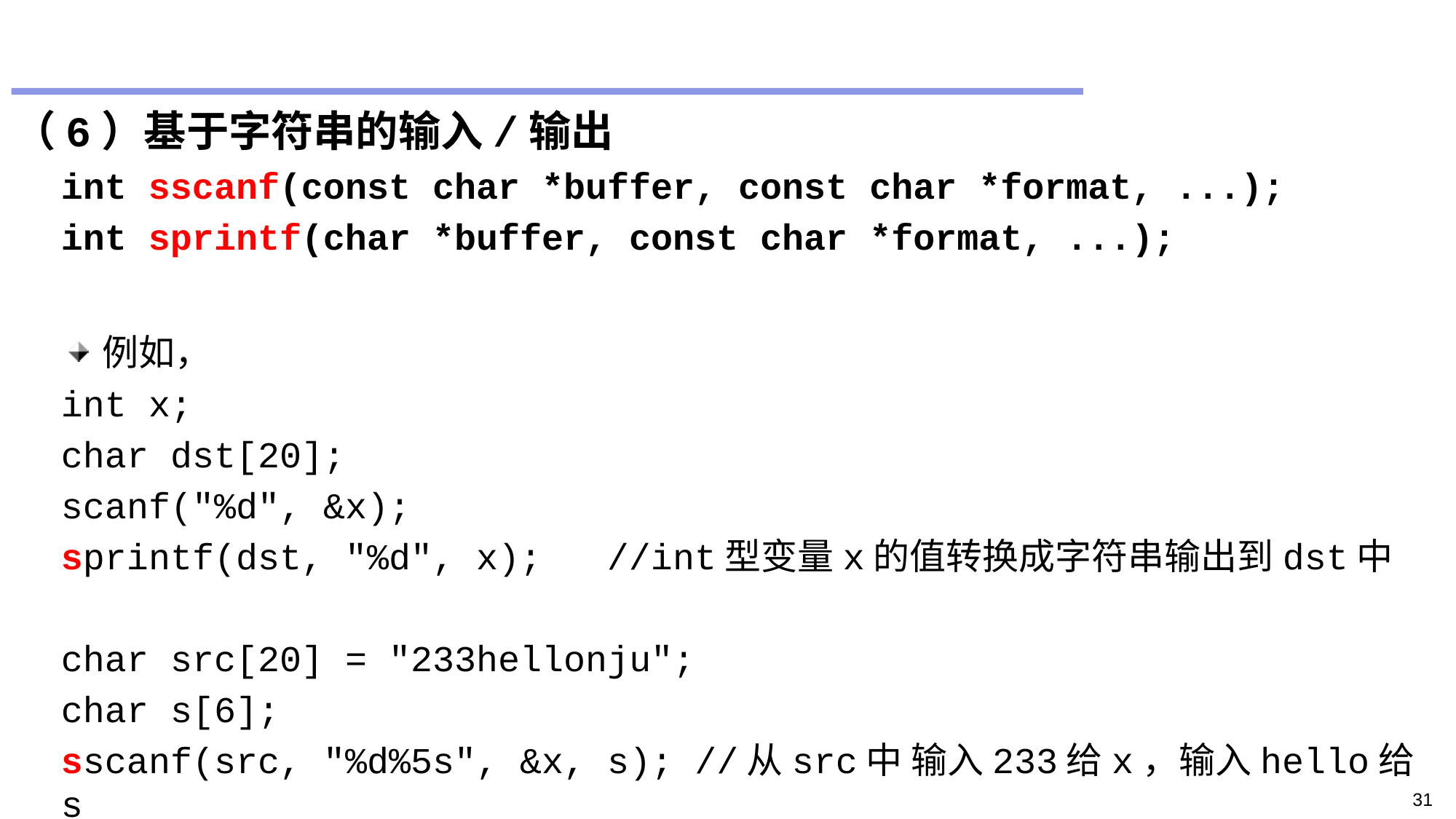

#
（6）基于字符串的输入/输出
int sscanf(const char *buffer, const char *format, ...);
int sprintf(char *buffer, const char *format, ...);

例如，
int x;
char dst[20];
scanf("%d", &x);
sprintf(dst, "%d", x);	//int型变量x的值转换成字符串输出到dst中

char src[20] = "233hellonju";
char s[6];
sscanf(src, "%d%5s", &x, s); //从src中 输入233给x，输入hello给s
31